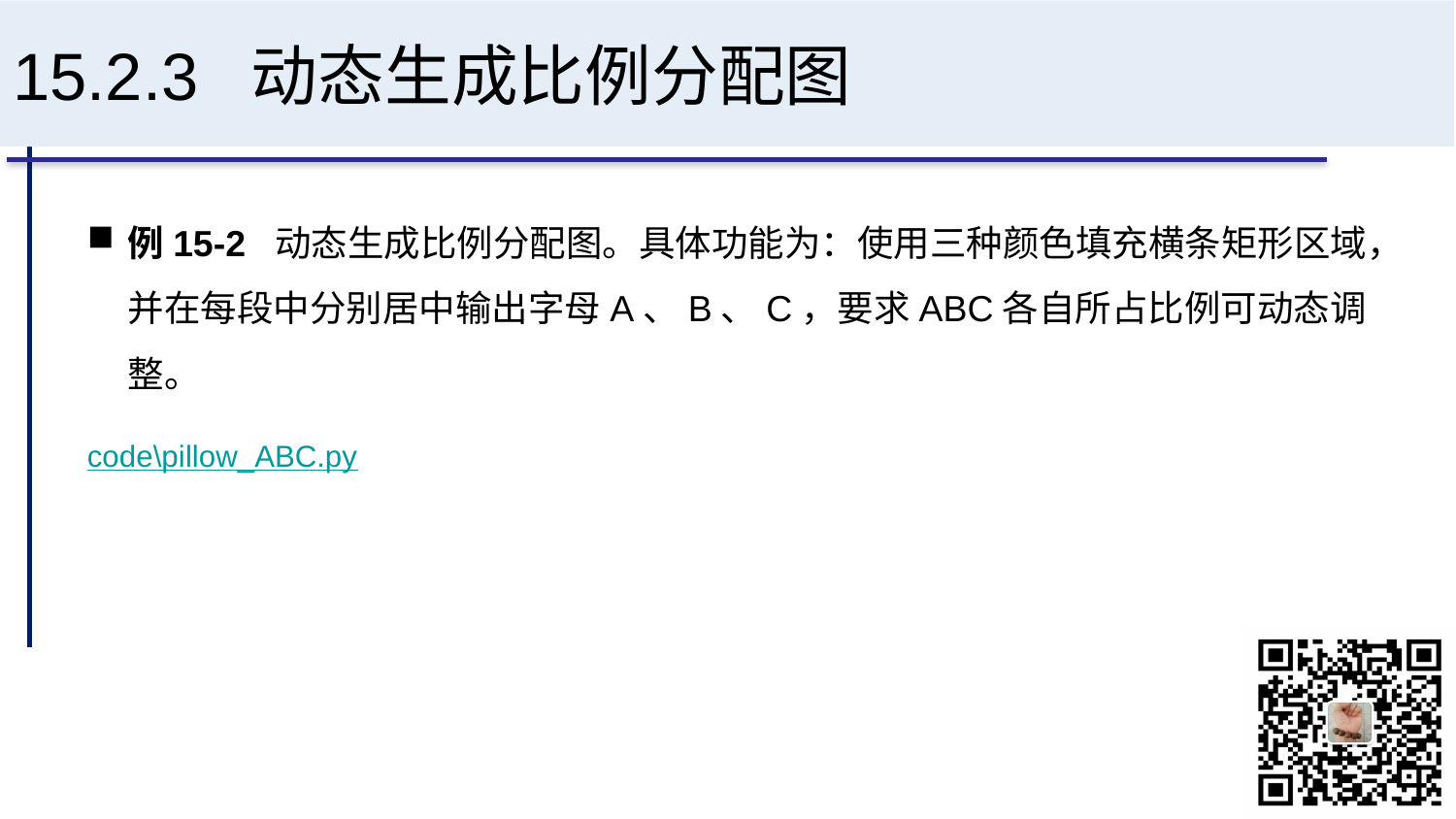

# 15.2.3  动态生成比例分配图
例15-2  动态生成比例分配图。具体功能为：使用三种颜色填充横条矩形区域，并在每段中分别居中输出字母A、B、C，要求ABC各自所占比例可动态调整。
code\pillow_ABC.py